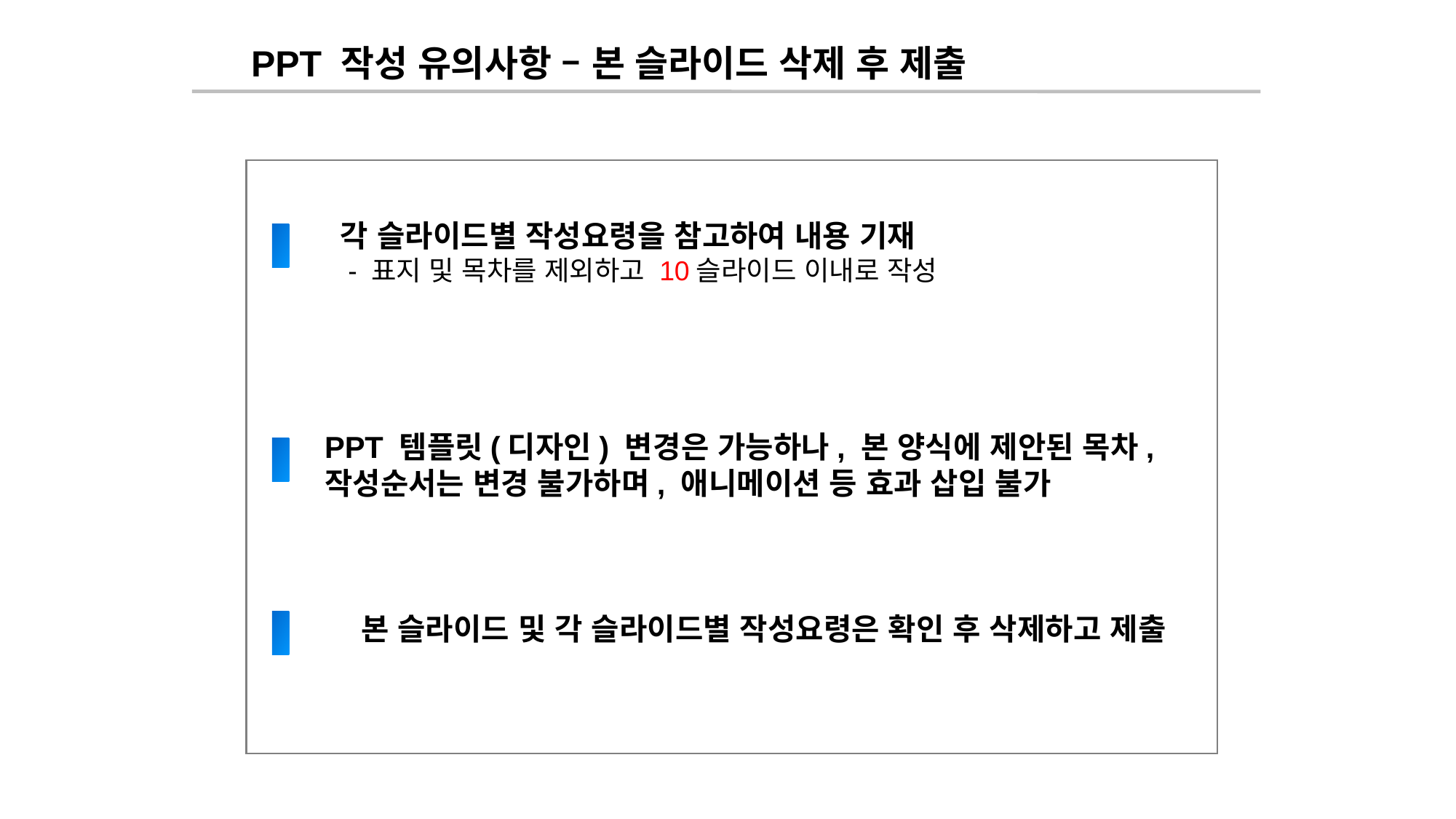

PPT 작성 유의사항 – 본 슬라이드 삭제 후 제출

각 슬라이드별 작성요령을 참고하여 내용 기재
 - 표지 및 목차를 제외하고 10슬라이드 이내로 작성

PPT 템플릿(디자인) 변경은 가능하나, 본 양식에 제안된 목차,
작성순서는 변경 불가하며, 애니메이션 등 효과 삽입 불가

본 슬라이드 및 각 슬라이드별 작성요령은 확인 후 삭제하고 제출